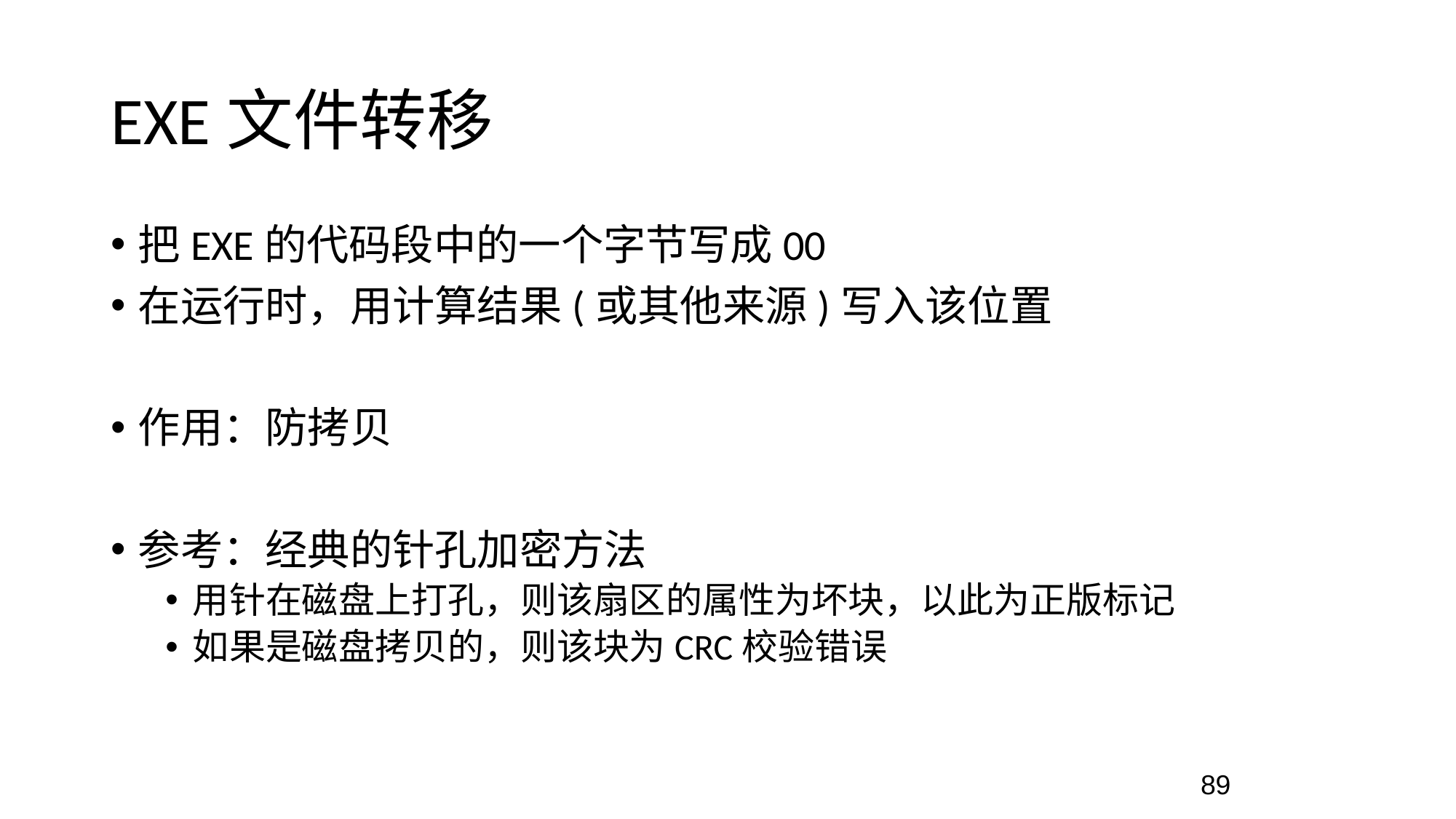

EXE文件转移
把EXE的代码段中的一个字节写成00
在运行时，用计算结果(或其他来源)写入该位置

作用：防拷贝

参考：经典的针孔加密方法
用针在磁盘上打孔，则该扇区的属性为坏块，以此为正版标记
如果是磁盘拷贝的，则该块为CRC校验错误
89